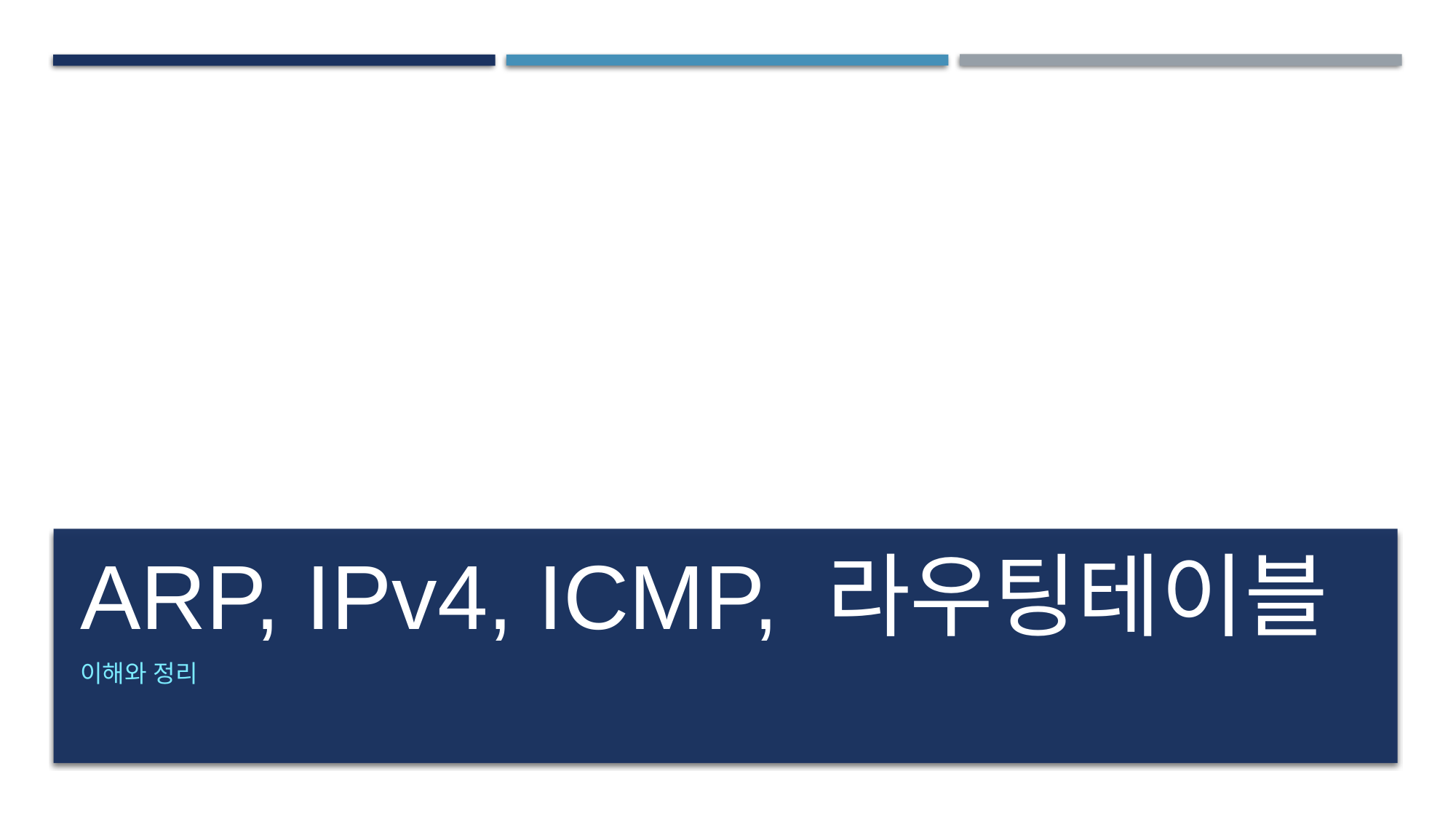

# ARP, IPv4, ICMP, 라우팅테이블
이해와 정리